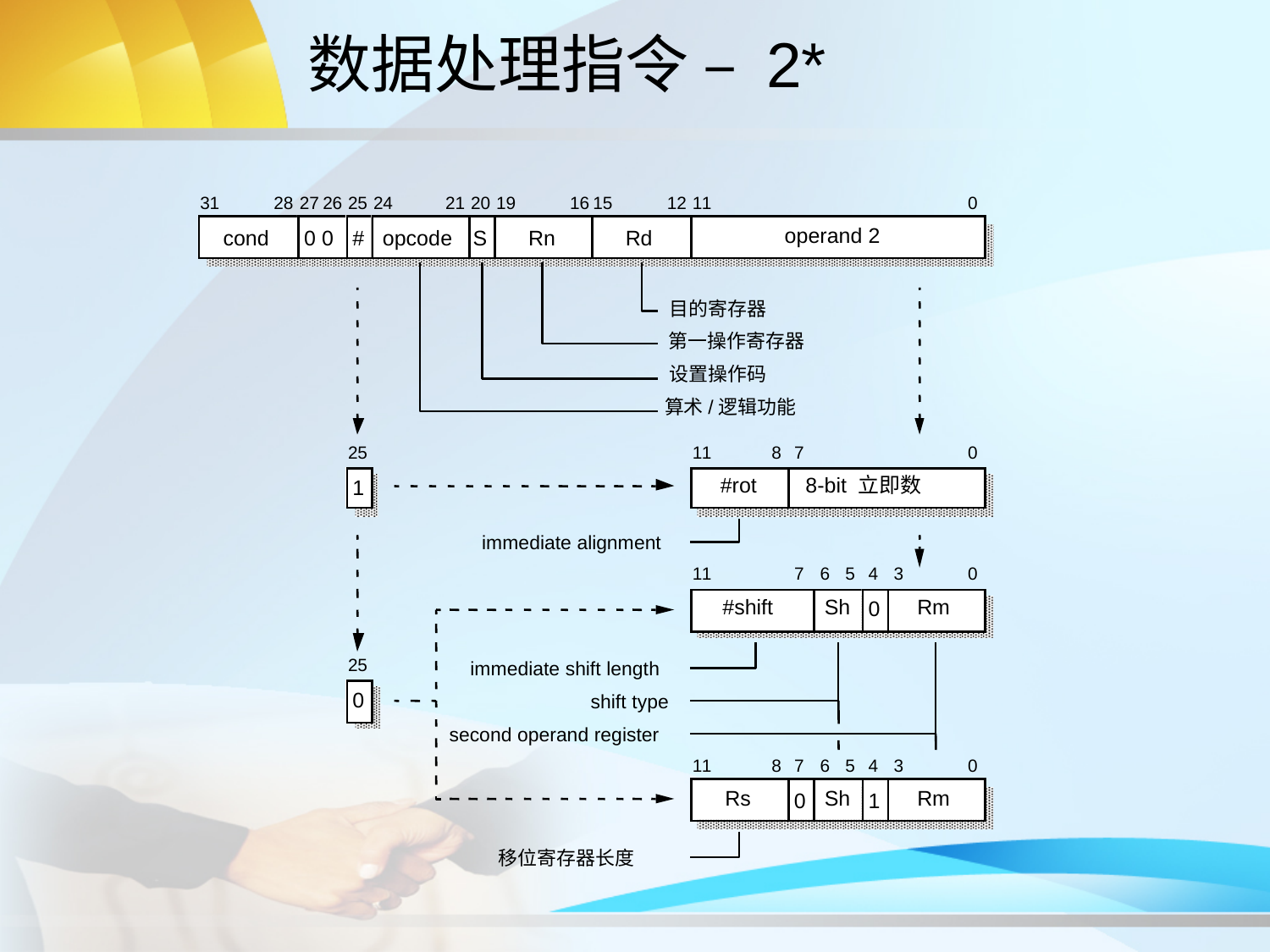

# 数据处理指令 – 2*
31
28
27
26
25
24
21
20
19
16
15
12
1
1
0

operand 2

cond
0 0

#
opcode
S
Rn
Rd

目的寄存器

第一操作寄存器

设置操作码

算术/逻辑功能

25
1
1
8
7
0

#rot
8-bit 立即数
1

immediate alignment

1
1
7
6
5
4
3
0

#shift
Sh
Rm
0

25
immediate shift length

0

shift type

second operand register

1
1
8
7
6
5
4
3
0

Rs
Sh
Rm

0
1

移位寄存器长度